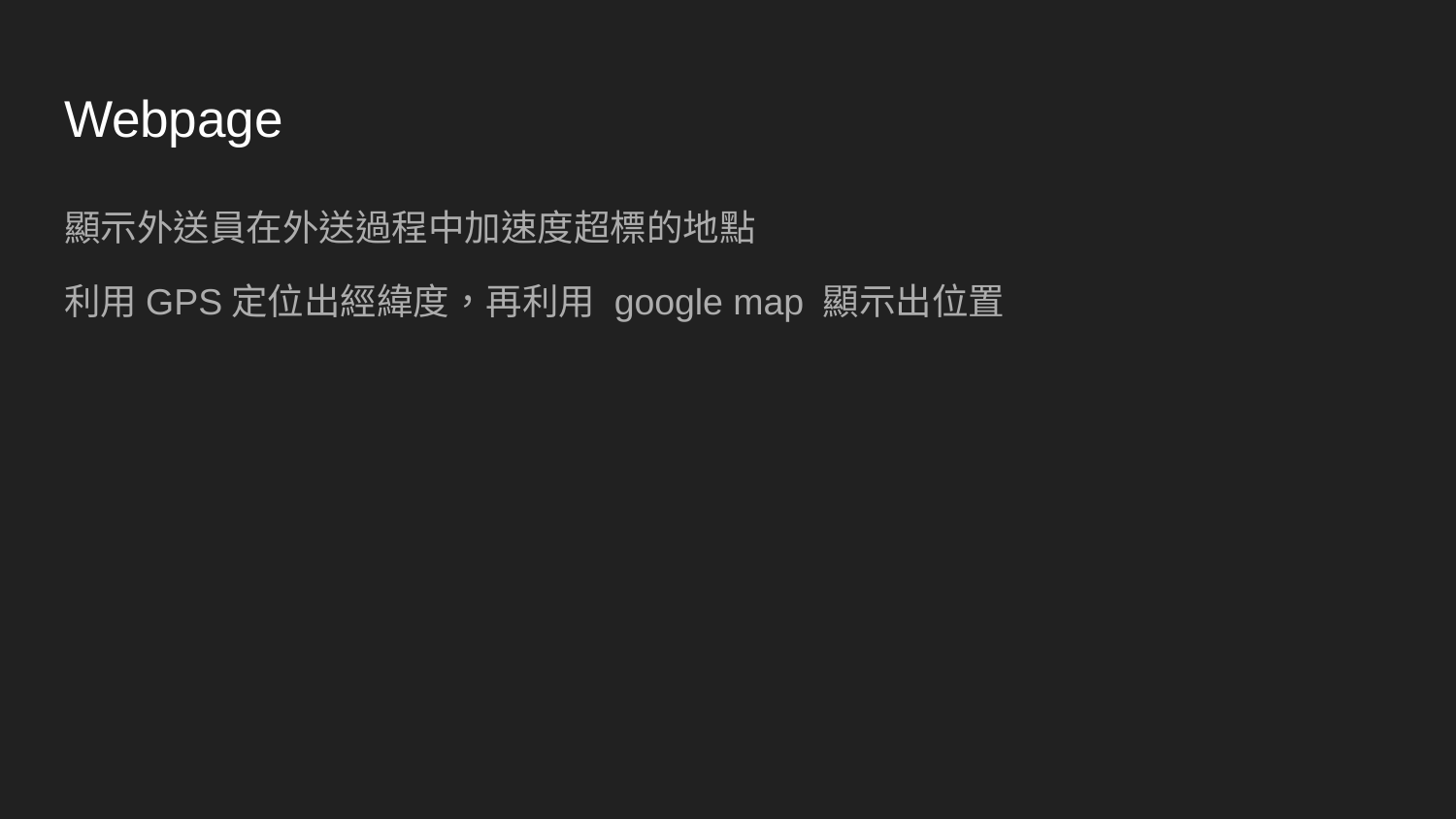

# Webpage
顯示外送員在外送過程中加速度超標的地點
利用GPS定位出經緯度，再利用 google map 顯示出位置